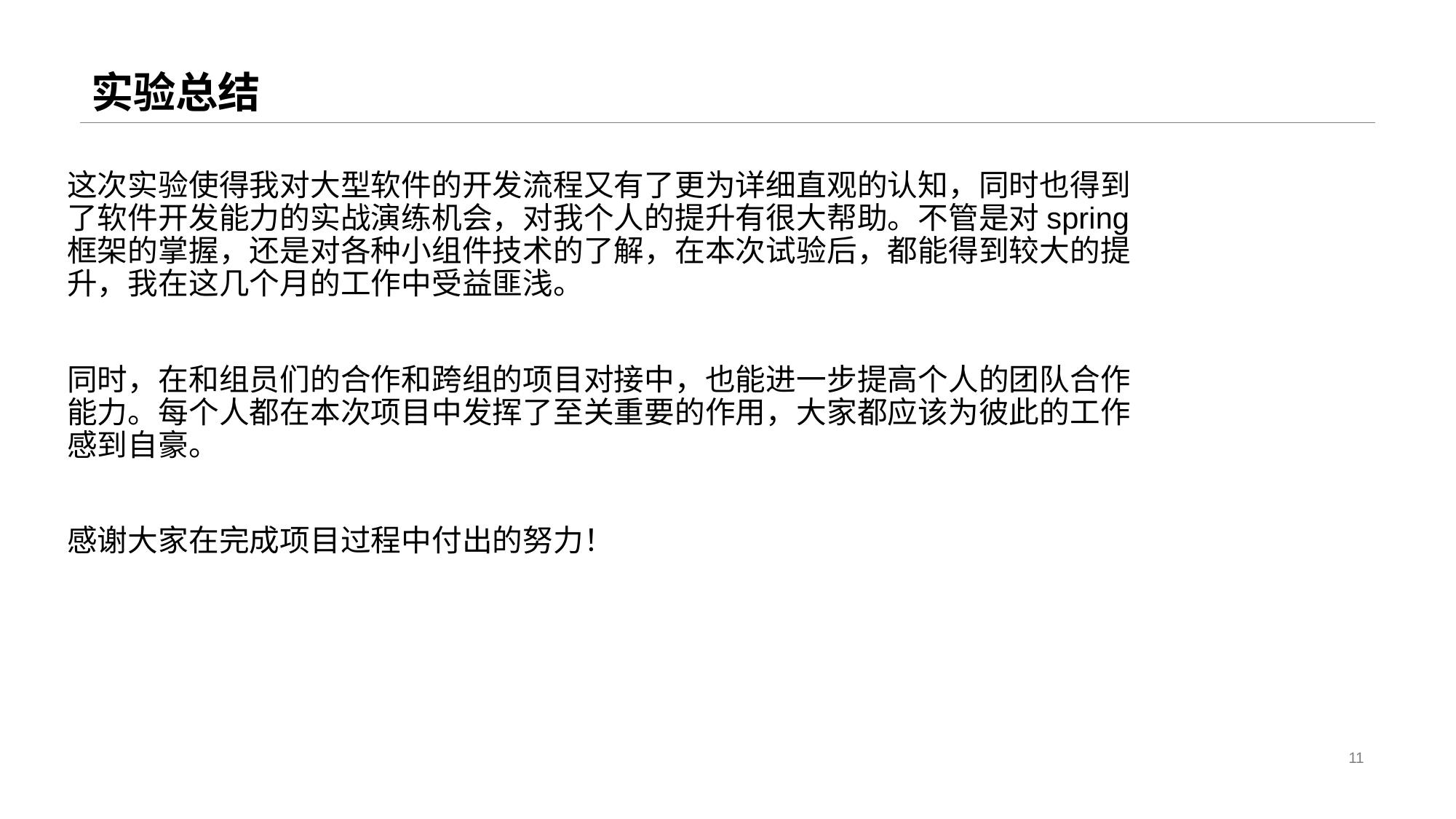

# 实验总结
这次实验使得我对大型软件的开发流程又有了更为详细直观的认知，同时也得到了软件开发能力的实战演练机会，对我个人的提升有很大帮助。不管是对spring框架的掌握，还是对各种小组件技术的了解，在本次试验后，都能得到较大的提升，我在这几个月的工作中受益匪浅。

同时，在和组员们的合作和跨组的项目对接中，也能进一步提高个人的团队合作能力。每个人都在本次项目中发挥了至关重要的作用，大家都应该为彼此的工作感到自豪。

感谢大家在完成项目过程中付出的努力！
11